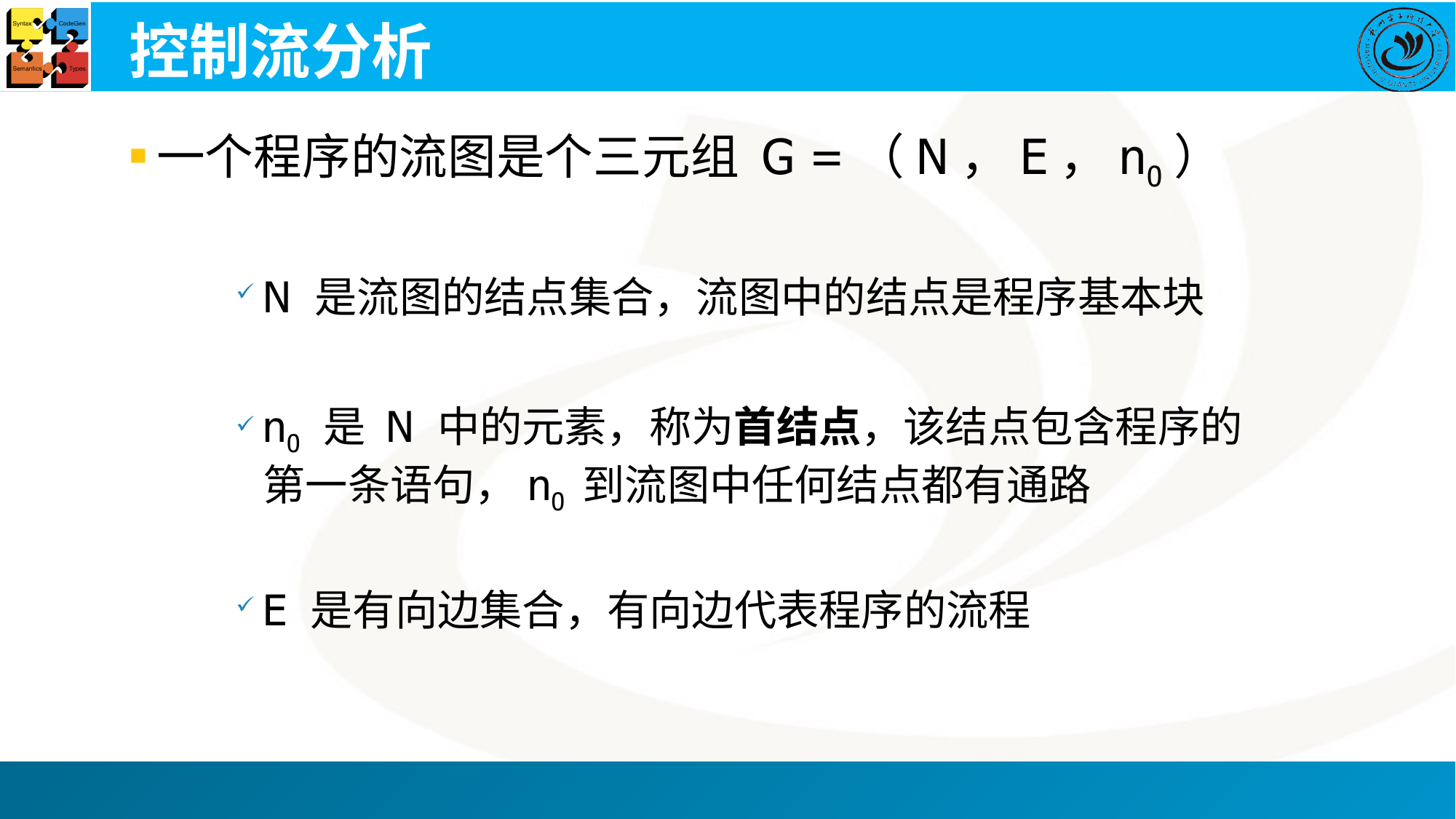

# 控制流分析
一个程序的流图是个三元组 G =（N，E，n0）
N 是流图的结点集合，流图中的结点是程序基本块
n0 是 N 中的元素，称为首结点，该结点包含程序的第一条语句，n0 到流图中任何结点都有通路
E 是有向边集合，有向边代表程序的流程
38